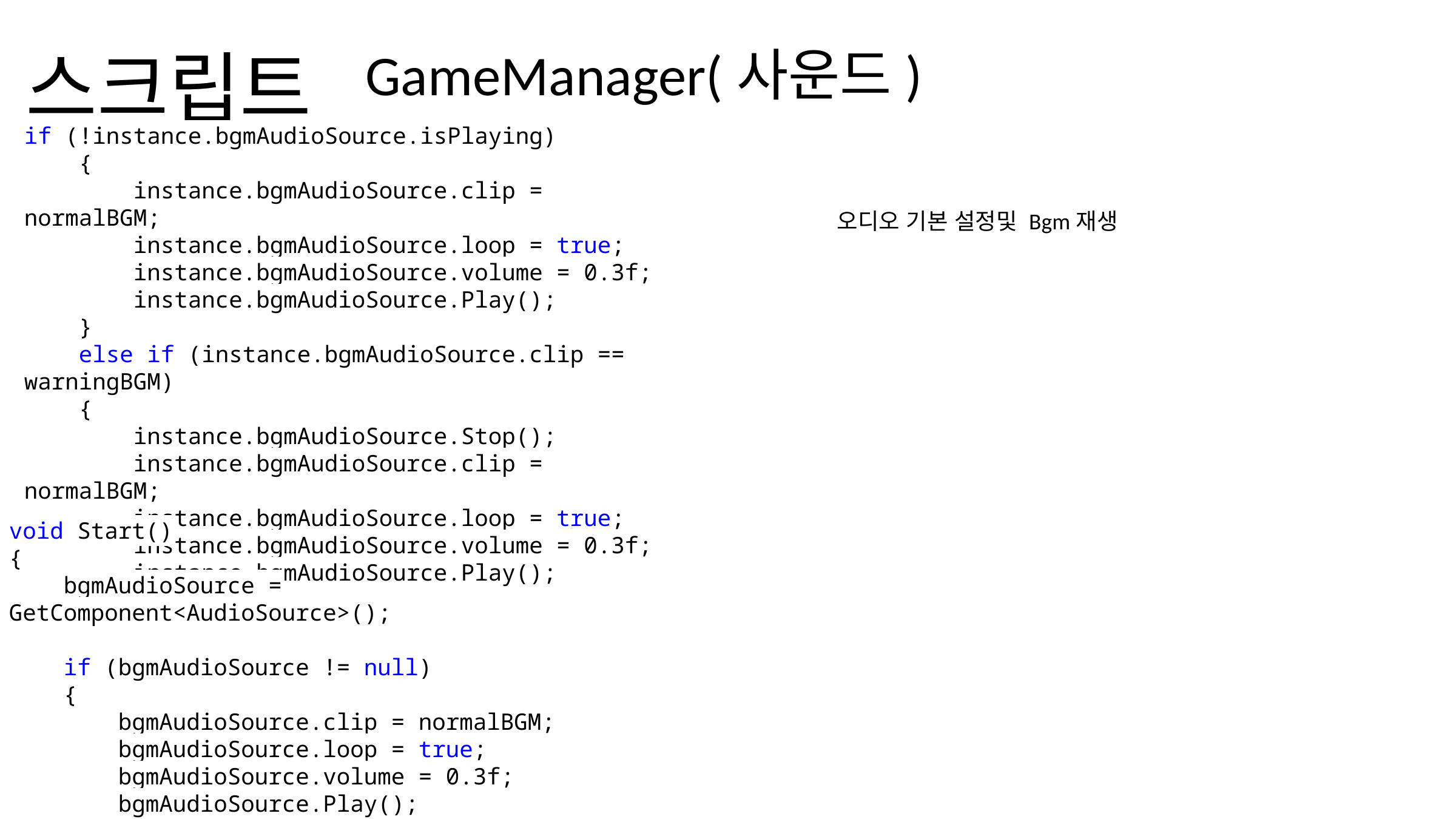

스크립트
GameManager(사운드)
if (!instance.bgmAudioSource.isPlaying)
    {
        instance.bgmAudioSource.clip = normalBGM;
        instance.bgmAudioSource.loop = true;
        instance.bgmAudioSource.volume = 0.3f;
        instance.bgmAudioSource.Play();
    }
    else if (instance.bgmAudioSource.clip == warningBGM)
    {
        instance.bgmAudioSource.Stop();
        instance.bgmAudioSource.clip = normalBGM;
        instance.bgmAudioSource.loop = true;
        instance.bgmAudioSource.volume = 0.3f;
        instance.bgmAudioSource.Play();
오디오 기본 설정및 Bgm재생

void Start()
{
    bgmAudioSource = GetComponent<AudioSource>();

    if (bgmAudioSource != null)
    {
        bgmAudioSource.clip = normalBGM;
        bgmAudioSource.loop = true;
        bgmAudioSource.volume = 0.3f;
        bgmAudioSource.Play();